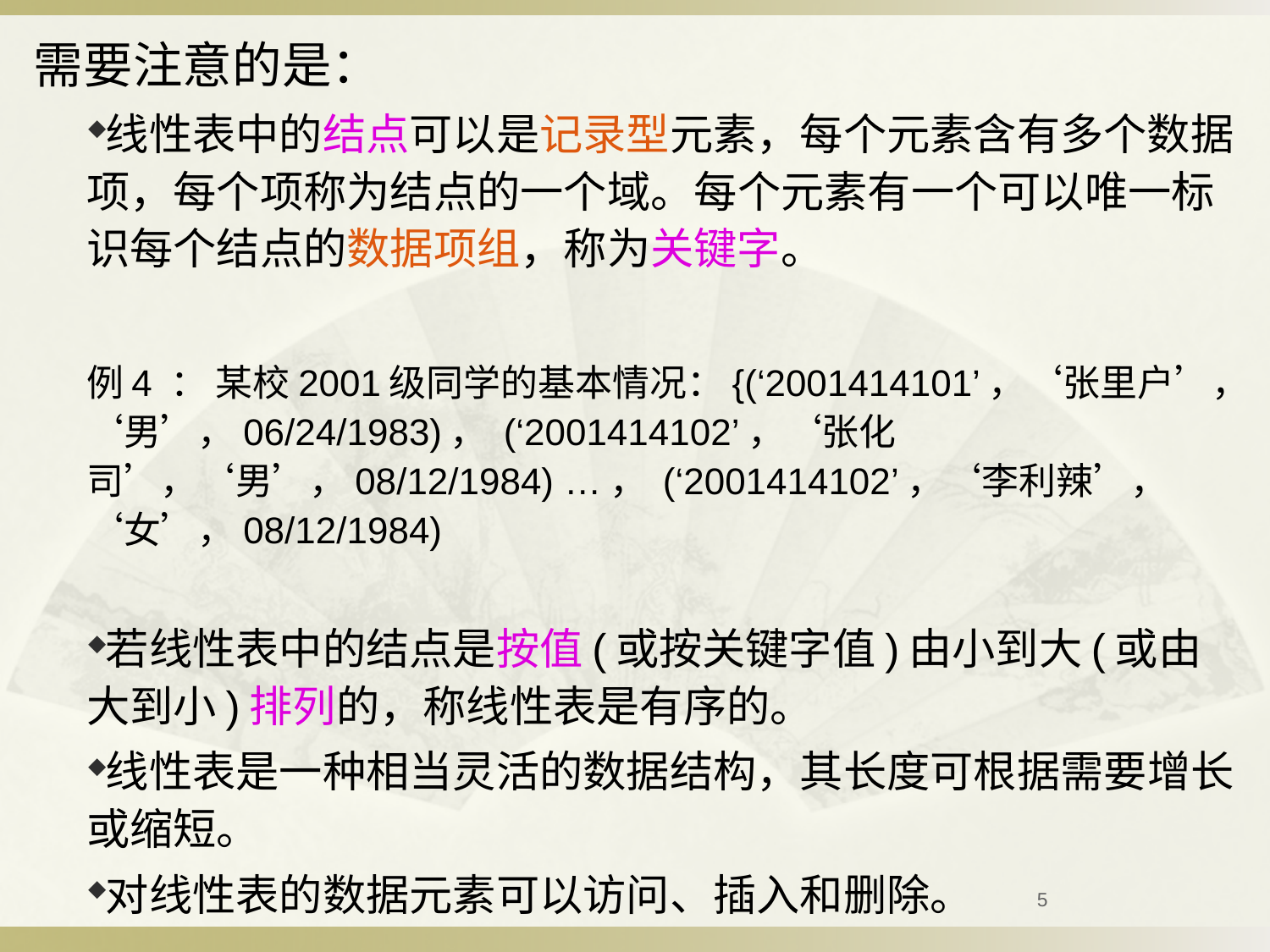

# 需要注意的是：
线性表中的结点可以是记录型元素，每个元素含有多个数据项，每个项称为结点的一个域。每个元素有一个可以唯一标识每个结点的数据项组，称为关键字。

例4 ： 某校2001级同学的基本情况：{(‘2001414101’，‘张里户’，‘男’，06/24/1983)， (‘2001414102’，‘张化司’，‘男’，08/12/1984) …， (‘2001414102’，‘李利辣’，‘女’，08/12/1984)

若线性表中的结点是按值(或按关键字值)由小到大(或由大到小)排列的，称线性表是有序的。
线性表是一种相当灵活的数据结构，其长度可根据需要增长或缩短。
对线性表的数据元素可以访问、插入和删除。

5